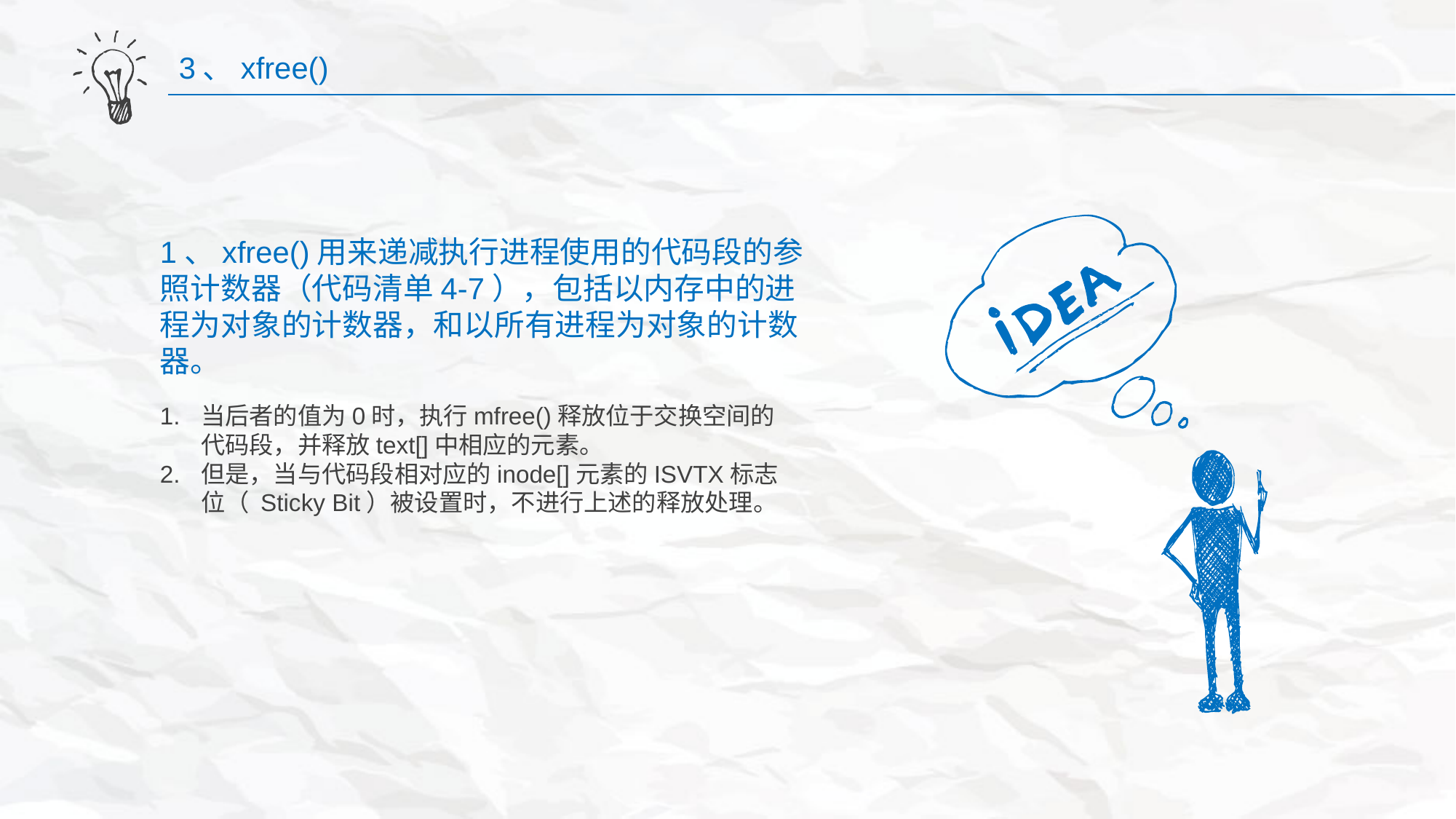

3、xfree()

1、xfree()用来递减执行进程使用的代码段的参照计数器（代码清单4-7），包括以内存中的进程为对象的计数器，和以所有进程为对象的计数器。
当后者的值为0时，执行mfree()释放位于交换空间的代码段，并释放text[]中相应的元素。
但是，当与代码段相对应的inode[]元素的ISVTX标志位（ Sticky Bit）被设置时，不进行上述的释放处理。